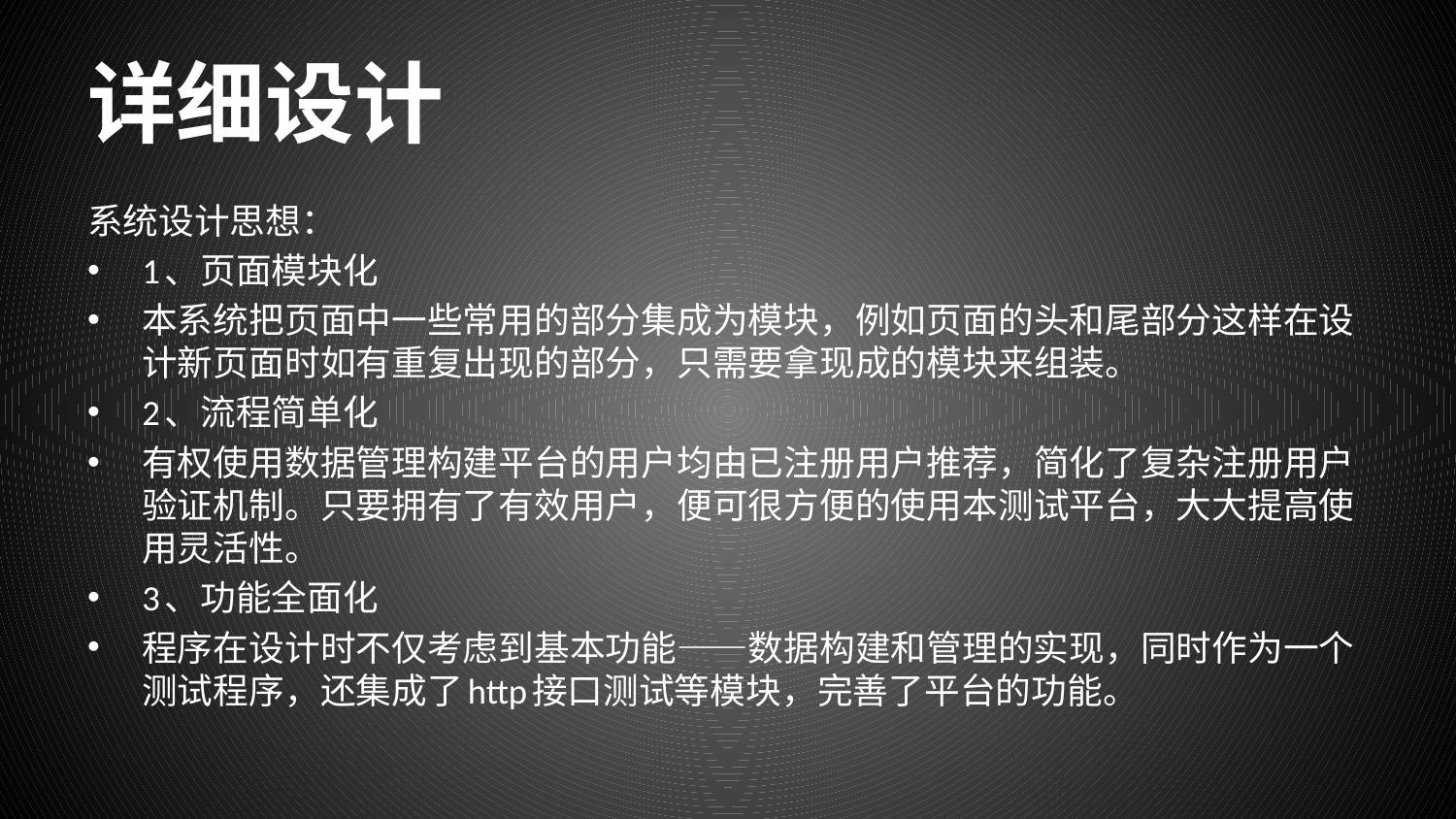

# 详细设计
系统设计思想：
1、页面模块化
本系统把页面中一些常用的部分集成为模块，例如页面的头和尾部分这样在设计新页面时如有重复出现的部分，只需要拿现成的模块来组装。
2、流程简单化
有权使用数据管理构建平台的用户均由已注册用户推荐，简化了复杂注册用户验证机制。只要拥有了有效用户，便可很方便的使用本测试平台，大大提高使用灵活性。
3、功能全面化
程序在设计时不仅考虑到基本功能——数据构建和管理的实现，同时作为一个测试程序，还集成了http接口测试等模块，完善了平台的功能。